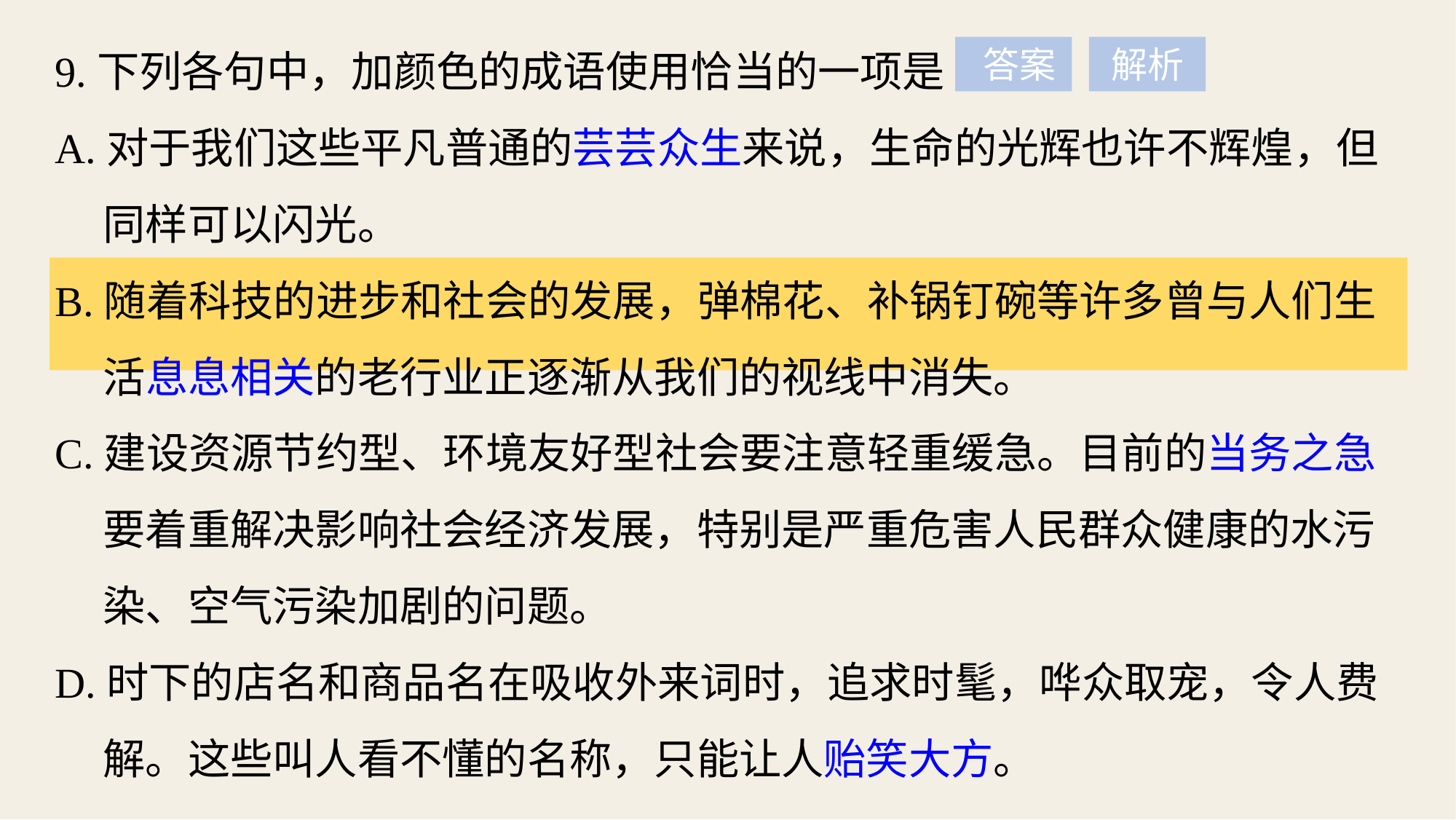

9.下列各句中，加颜色的成语使用恰当的一项是
A.对于我们这些平凡普通的芸芸众生来说，生命的光辉也许不辉煌，但
    同样可以闪光。
B.随着科技的进步和社会的发展，弹棉花、补锅钉碗等许多曾与人们生
    活息息相关的老行业正逐渐从我们的视线中消失。
C.建设资源节约型、环境友好型社会要注意轻重缓急。目前的当务之急
    要着重解决影响社会经济发展，特别是严重危害人民群众健康的水污
    染、空气污染加剧的问题。
D.时下的店名和商品名在吸收外来词时，追求时髦，哗众取宠，令人费
    解。这些叫人看不懂的名称，只能让人贻笑大方。
 答案
解析